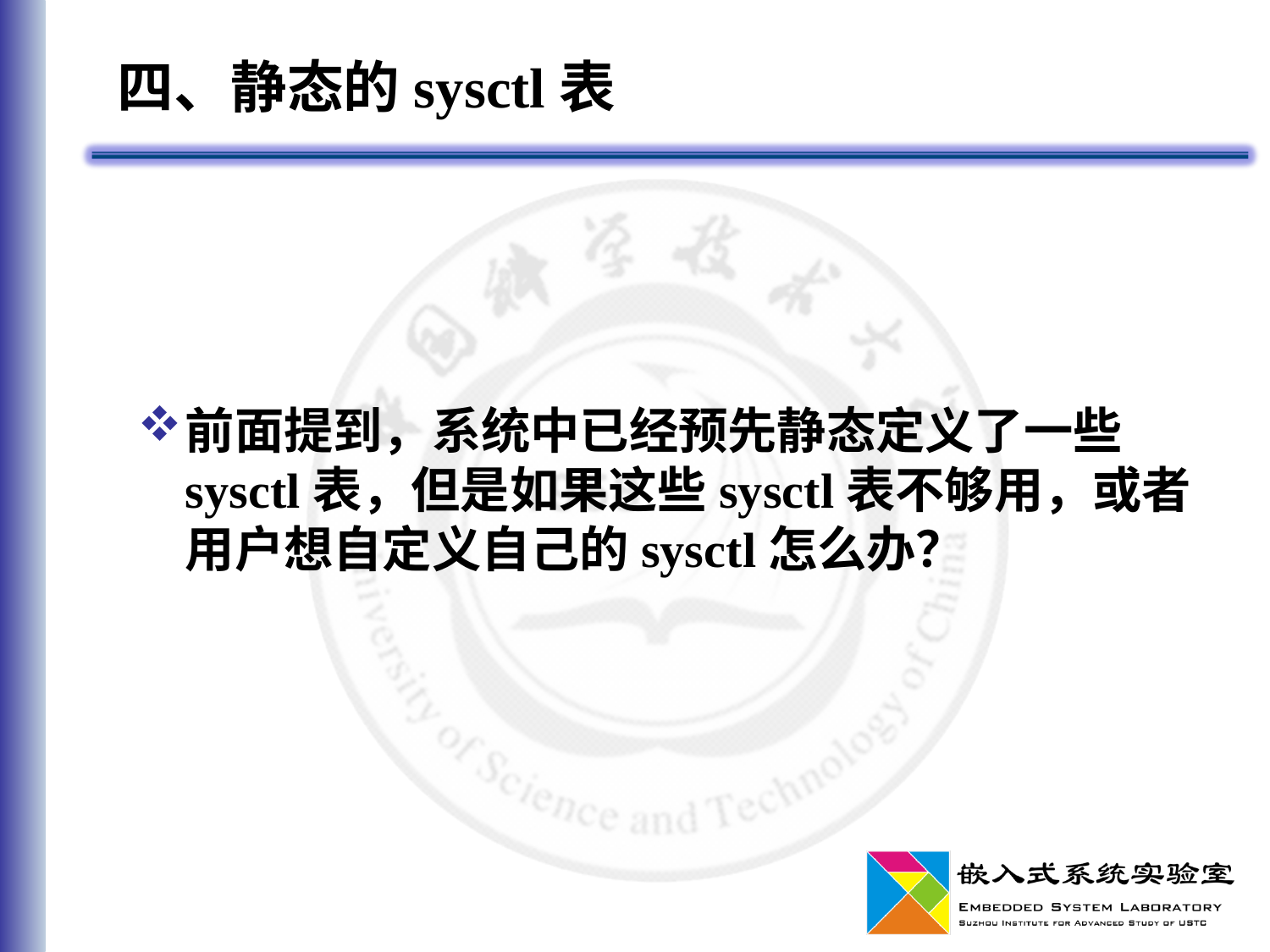

# 四、静态的sysctl表

前面提到，系统中已经预先静态定义了一些sysctl表，但是如果这些sysctl表不够用，或者用户想自定义自己的sysctl怎么办？